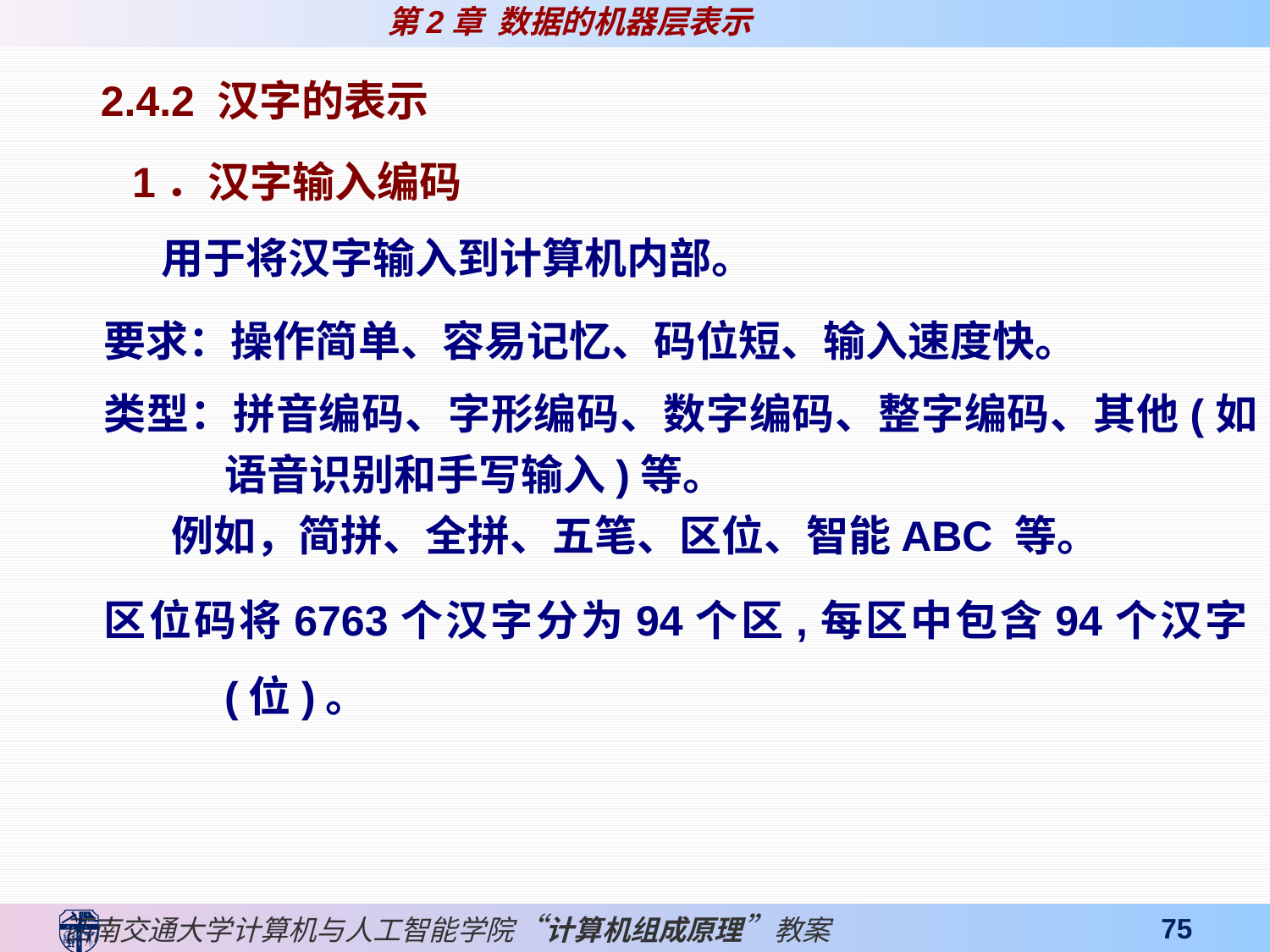

2.4.2 汉字的表示
    1．汉字输入编码
       用于将汉字输入到计算机内部。
要求：操作简单、容易记忆、码位短、输入速度快。
类型：拼音编码、字形编码、数字编码、整字编码、其他(如语音识别和手写输入)等。
      例如，简拼、全拼、五笔、区位、智能ABC 等。
区位码将6763个汉字分为94个区,每区中包含94个汉字(位)。